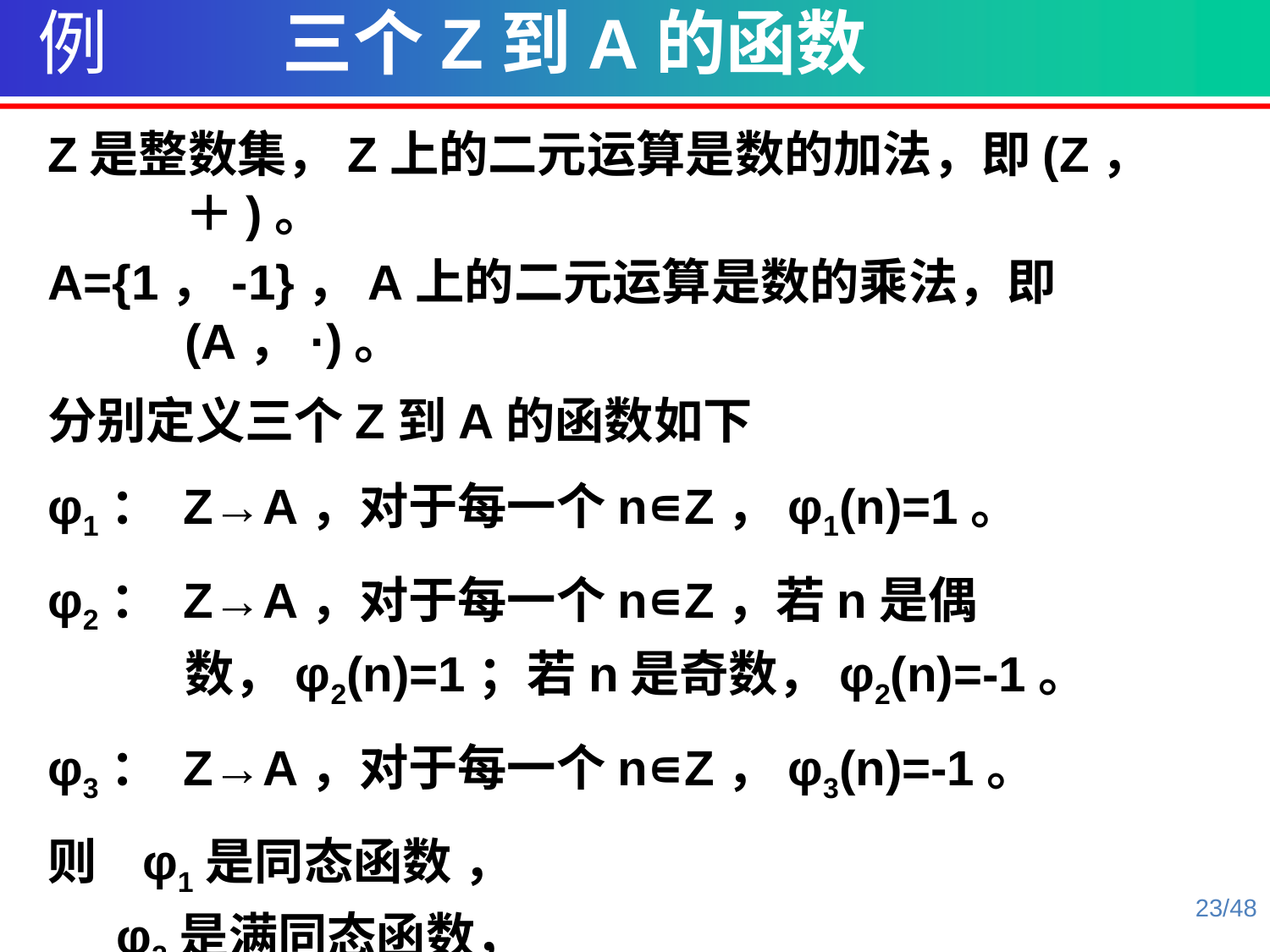

例           三个Z到A的函数
Z是整数集，Z上的二元运算是数的加法，即(Z，＋)。
A={1，-1}，A上的二元运算是数的乘法，即(A，·)。
分别定义三个Z到A的函数如下
φ1： Z→A，对于每一个n∊Z，φ1(n)=1。
φ2： Z→A，对于每一个n∊Z，若n是偶数，φ2(n)=1；若n是奇数，φ2(n)=-1。
φ3： Z→A，对于每一个n∊Z，φ3(n)=-1。
则   φ1是同态函数 ，
     φ2是满同态函数，
     φ3不是同态函数。
23/48